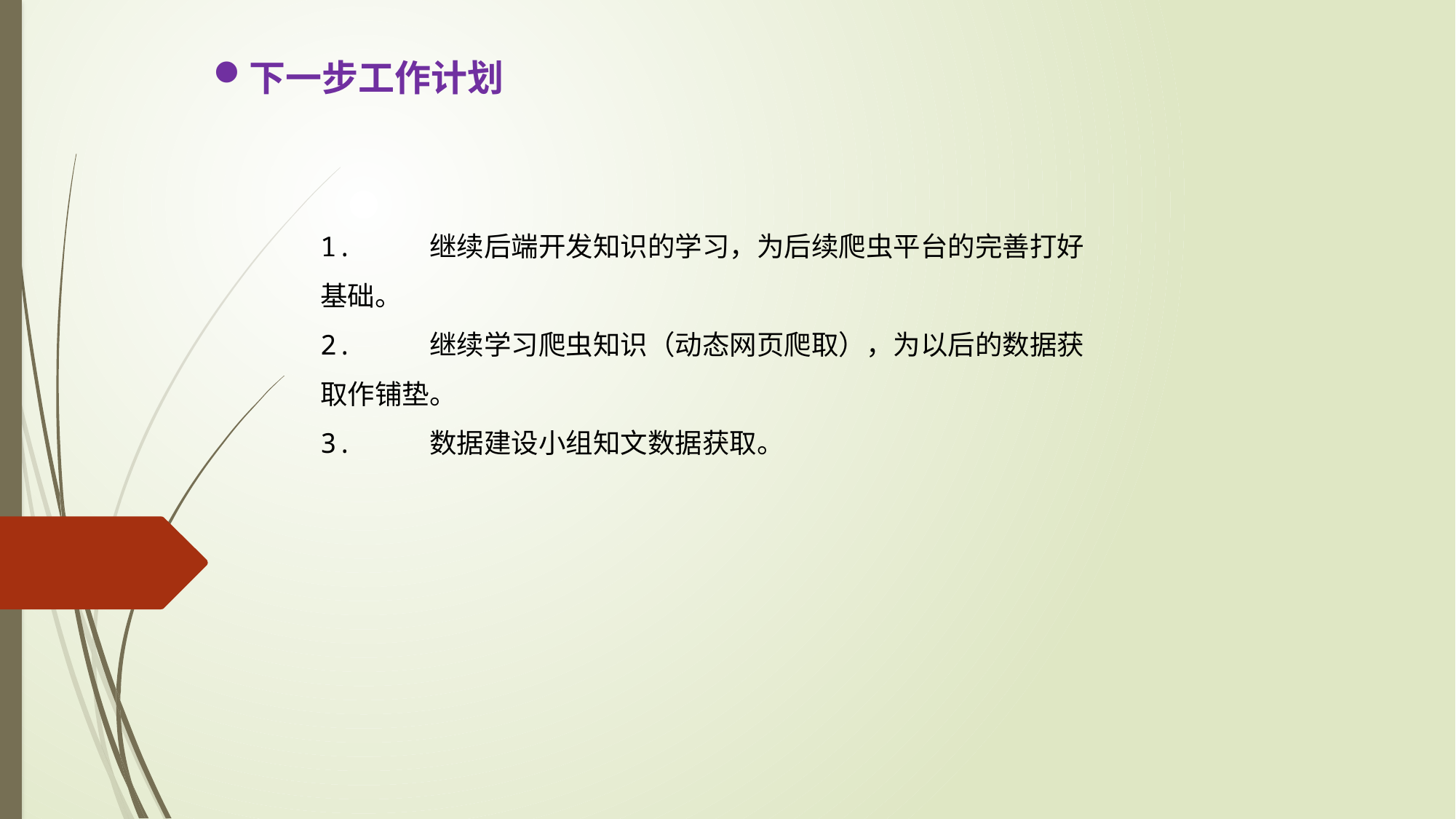

下一步工作计划
1.	继续后端开发知识的学习，为后续爬虫平台的完善打好基础。
2.	继续学习爬虫知识（动态网页爬取），为以后的数据获取作铺垫。
3.	数据建设小组知文数据获取。